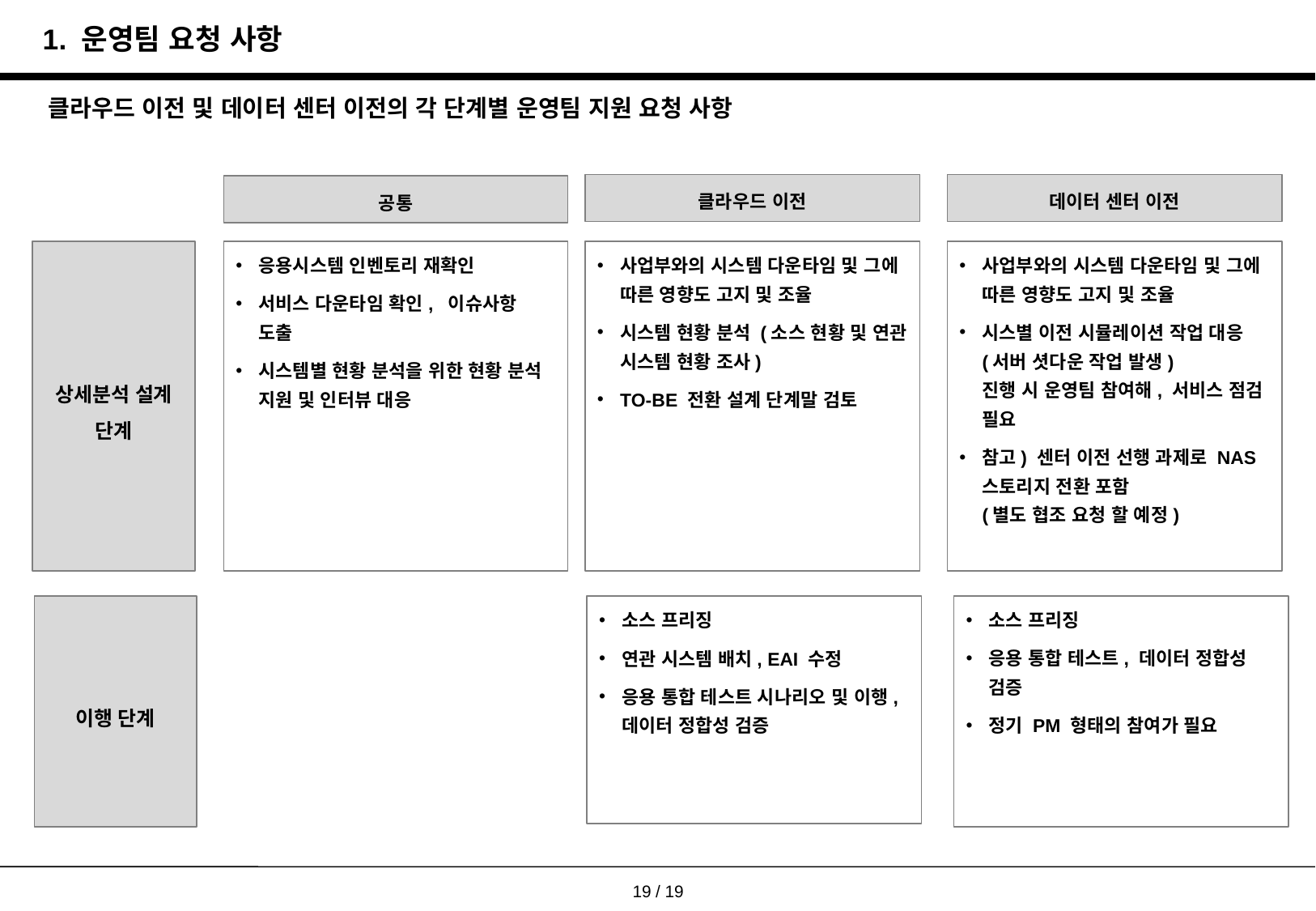

1. 운영팀 요청 사항
클라우드 이전 및 데이터 센터 이전의 각 단계별 운영팀 지원 요청 사항
클라우드 이전
데이터 센터 이전
공통
상세분석 설계 단계
사업부와의 시스템 다운타임 및 그에 따른 영향도 고지 및 조율
시스템 현황 분석 (소스 현황 및 연관 시스템 현황 조사)
TO-BE 전환 설계 단계말 검토
사업부와의 시스템 다운타임 및 그에 따른 영향도 고지 및 조율
시스별 이전 시뮬레이션 작업 대응 (서버 셧다운 작업 발생)
진행 시 운영팀 참여해, 서비스 점검 필요
참고) 센터 이전 선행 과제로 NAS 스토리지 전환 포함
(별도 협조 요청 할 예정)
응용시스템 인벤토리 재확인
서비스 다운타임 확인,  이슈사항 도출
시스템별 현황 분석을 위한 현황 분석 지원 및 인터뷰 대응
이행 단계
소스 프리징
연관 시스템 배치, EAI 수정
응용 통합 테스트 시나리오 및 이행, 데이터 정합성 검증
소스 프리징
응용 통합 테스트, 데이터 정합성 검증
정기 PM 형태의 참여가 필요